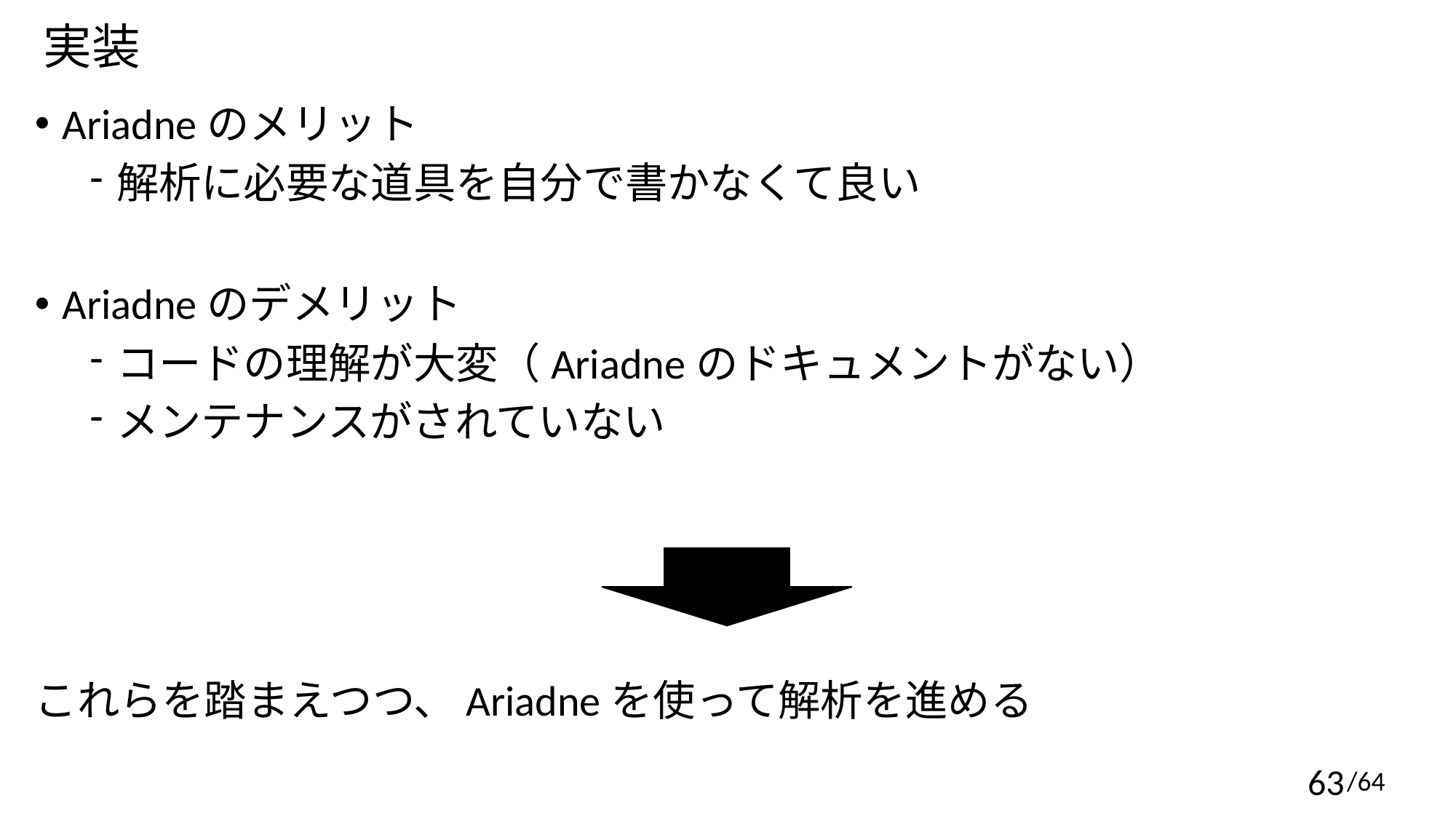

実装
Ariadneのメリット
解析に必要な道具を自分で書かなくて良い

Ariadneのデメリット
コードの理解が大変（Ariadneのドキュメントがない）
メンテナンスがされていない

これらを踏まえつつ、Ariadneを使って解析を進める

/64
63